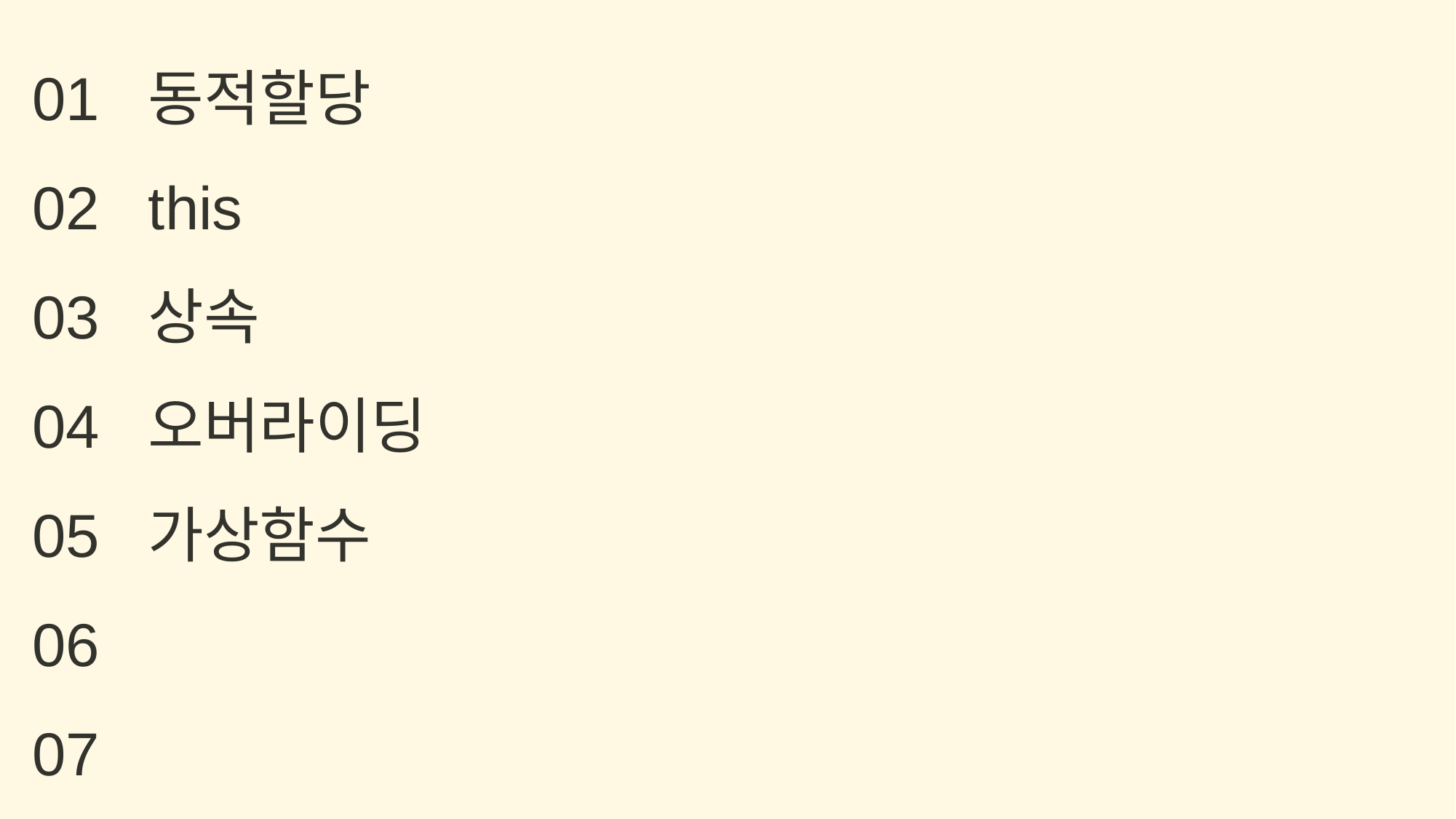

동적할당
this
상속
오버라이딩
가상함수

01
02
03
04
05
06
07